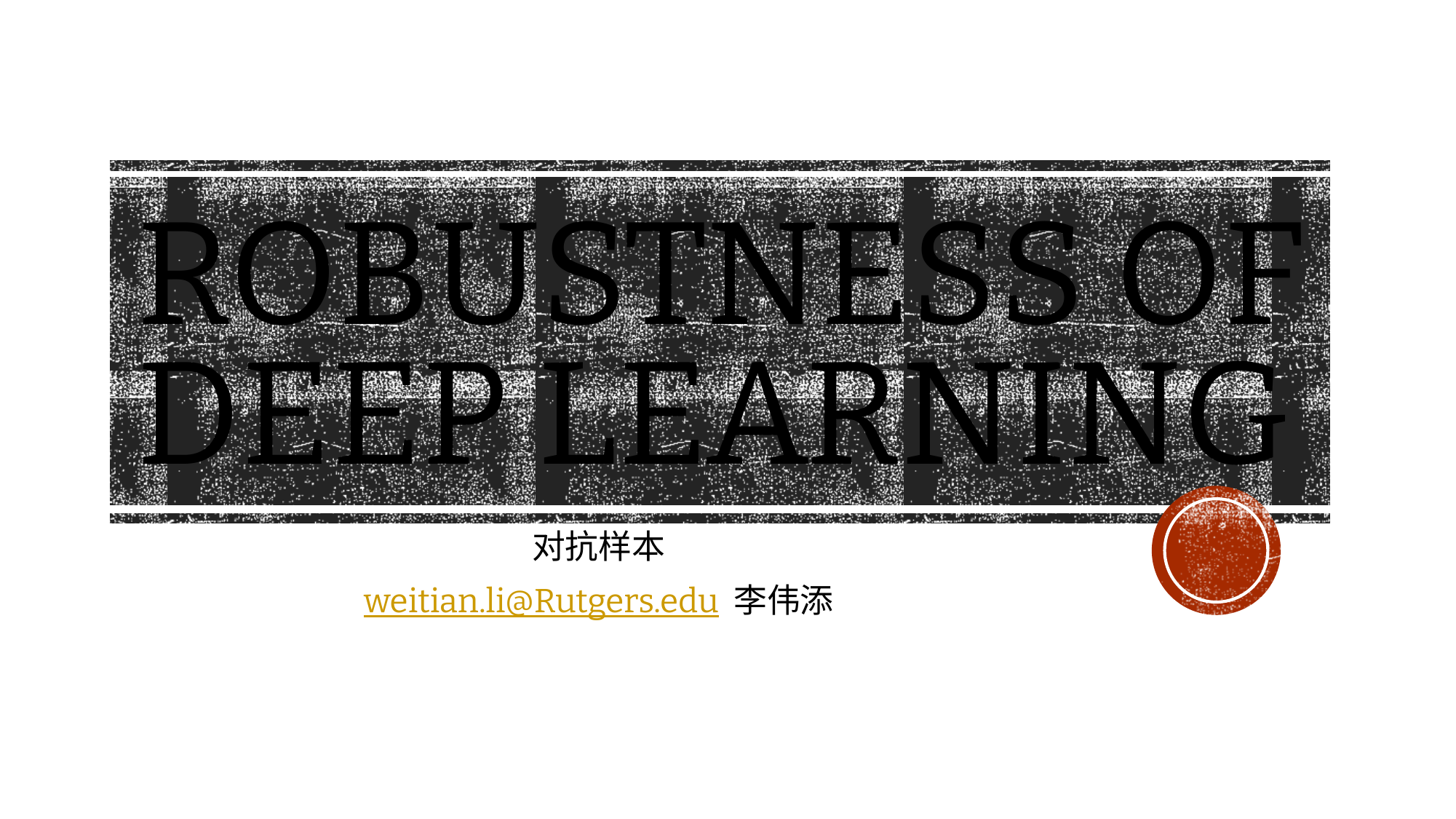

# Robustness of Deep Learning
对抗样本
weitian.li@Rutgers.edu 李伟添